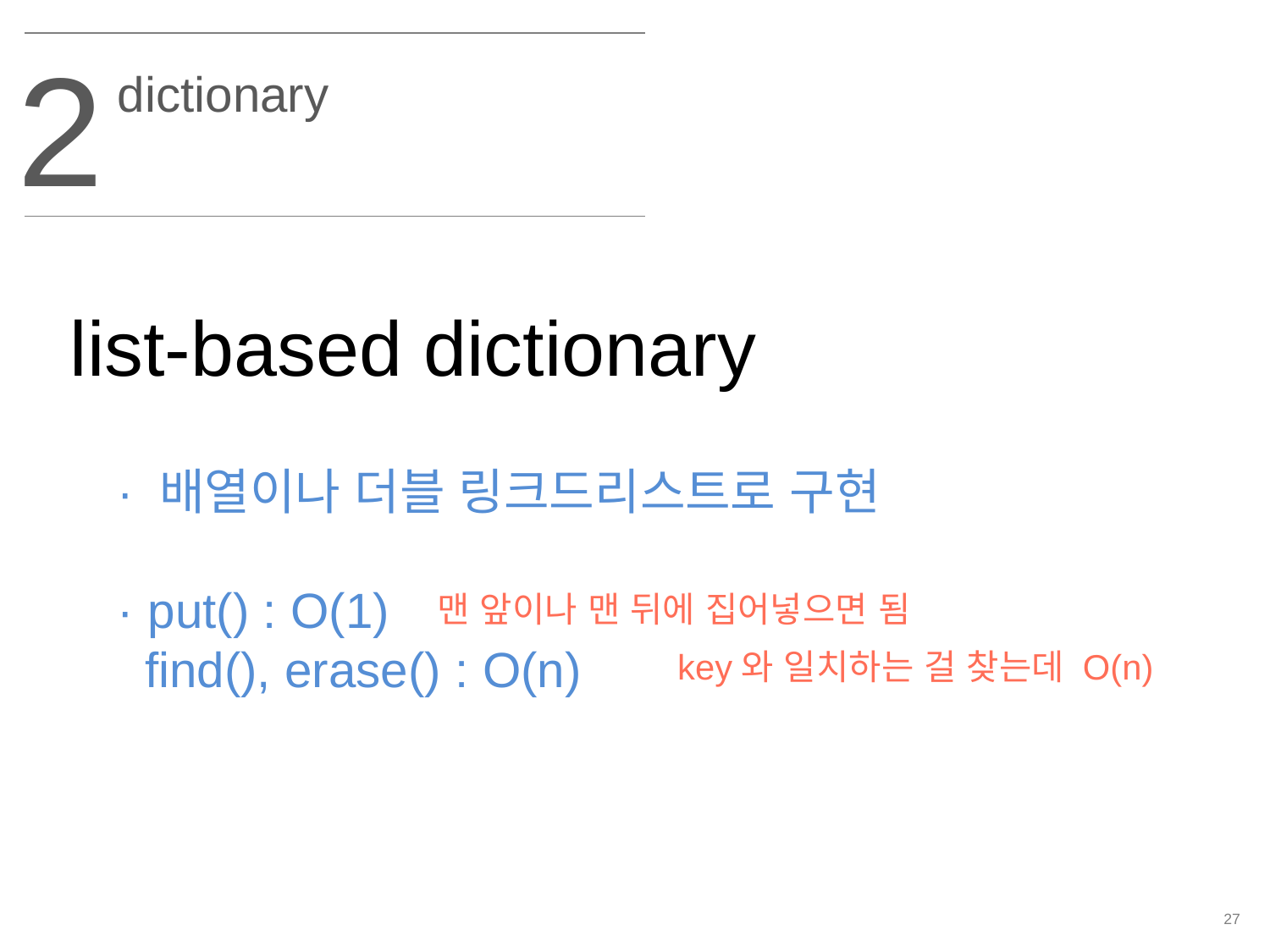

2
dictionary
list-based dictionary
· 배열이나 더블 링크드리스트로 구현

· put() : O(1)
  find(), erase() : O(n)
맨 앞이나 맨 뒤에 집어넣으면 됨
key와 일치하는 걸 찾는데 O(n)